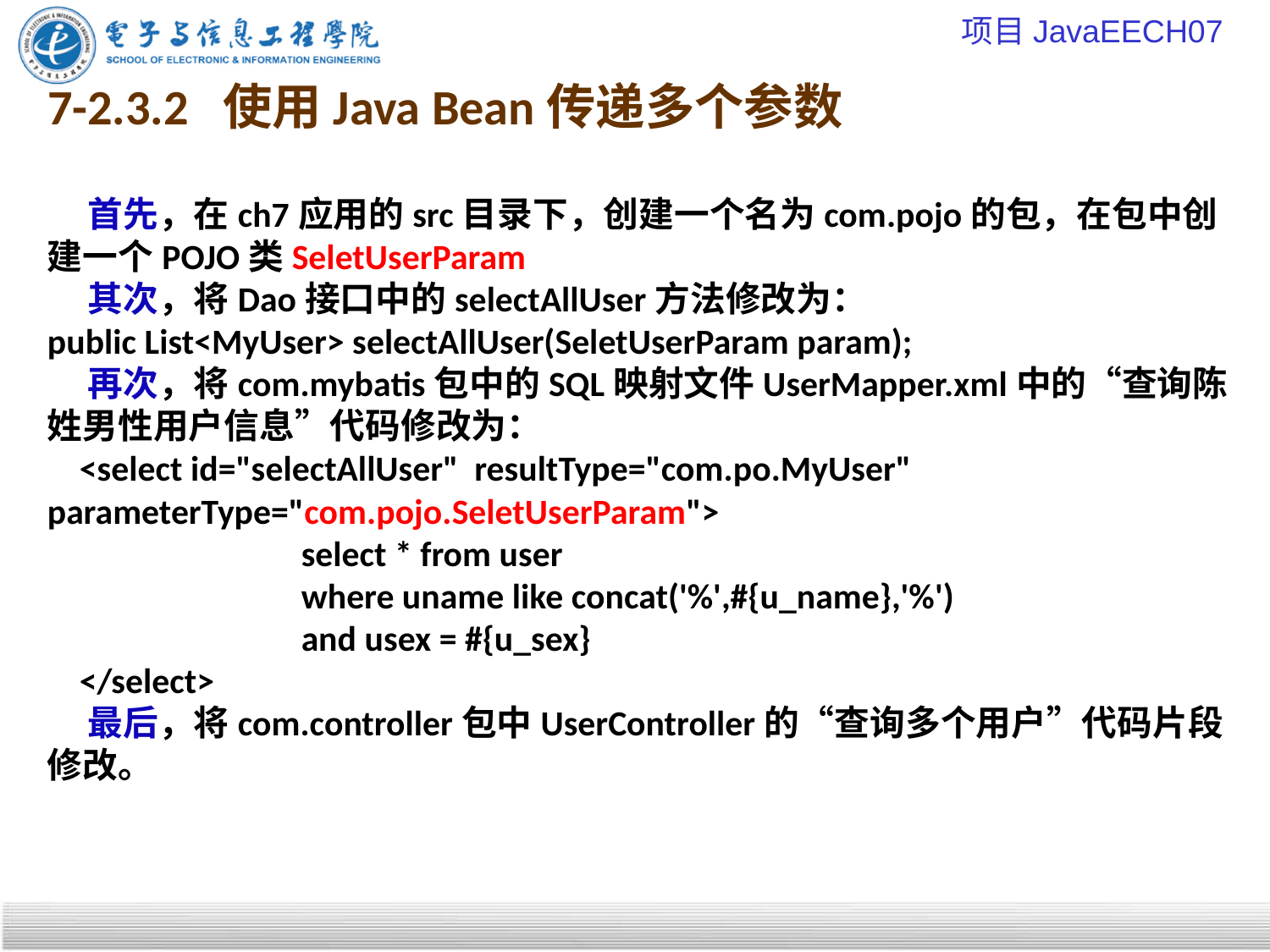

项目JavaEECH07
# 7-2.3.2  使用Java Bean传递多个参数
    首先，在ch7应用的src目录下，创建一个名为com.pojo的包，在包中创建一个POJO类SeletUserParam
    其次，将Dao接口中的selectAllUser方法修改为：
public List<MyUser> selectAllUser(SeletUserParam param);
    再次，将com.mybatis包中的SQL映射文件UserMapper.xml中的“查询陈姓男性用户信息”代码修改为：
    <select id="selectAllUser"  resultType="com.po.MyUser" parameterType="com.pojo.SeletUserParam">
		select * from user
		where uname like concat('%',#{u_name},'%')
		and usex = #{u_sex}
    </select>
    最后，将com.controller包中UserController的“查询多个用户”代码片段修改。